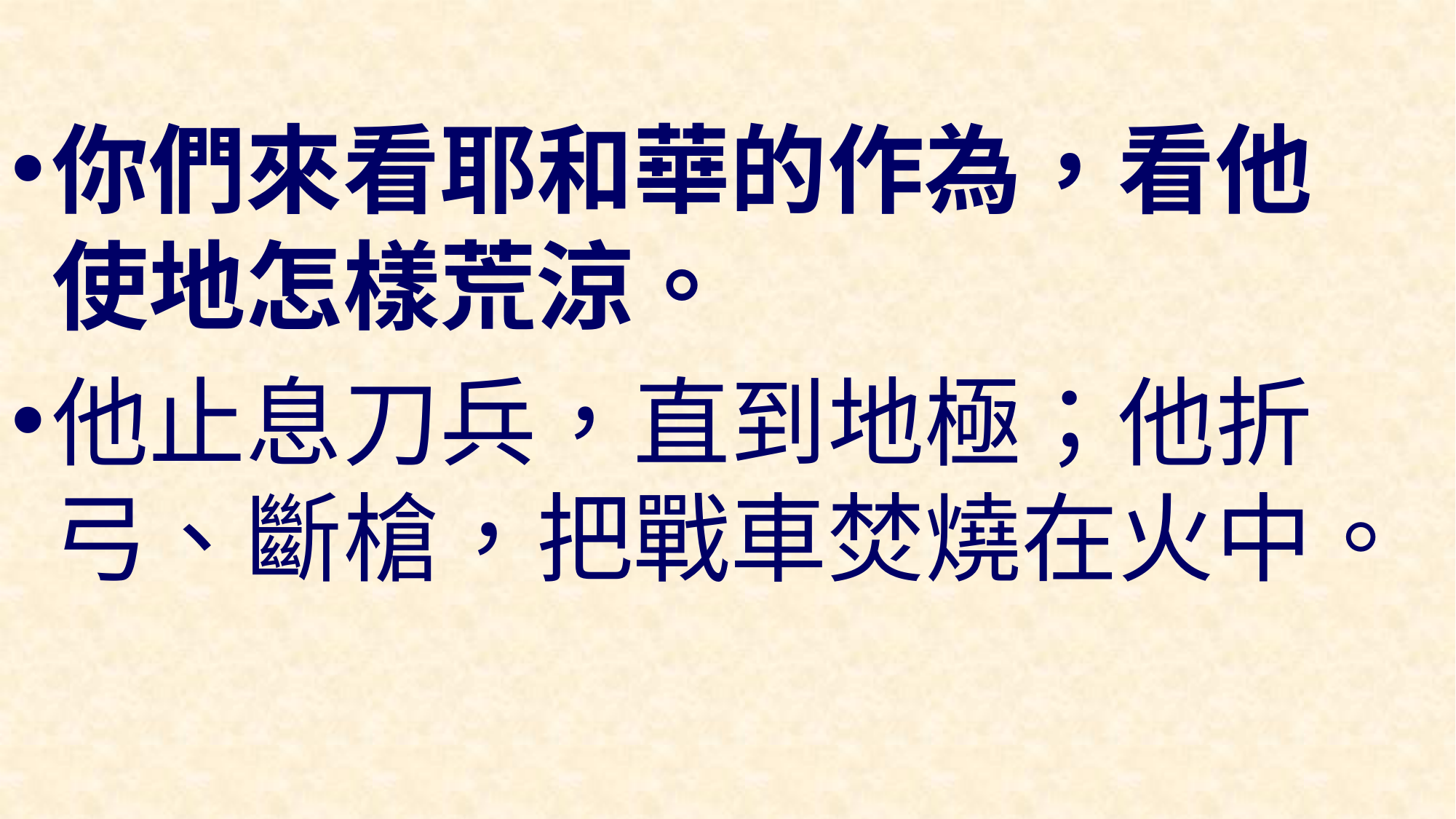

你們來看耶和華的作為，看他使地怎樣荒涼。
他止息刀兵，直到地極；他折弓、斷槍，把戰車焚燒在火中。